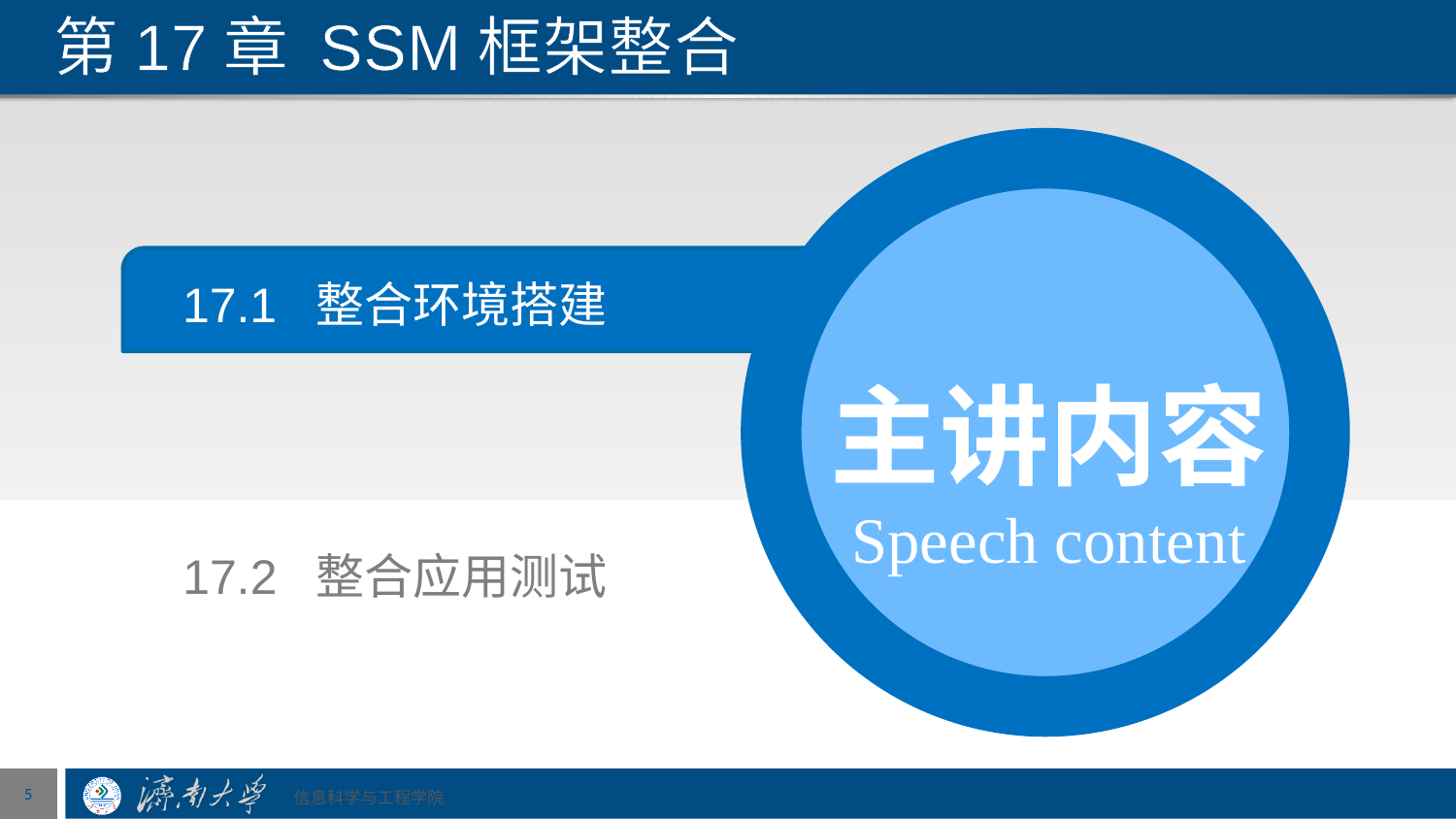

# 第17章 SSM框架整合

主讲内容
Speech content

17.1  整合环境搭建
17.2  整合应用测试